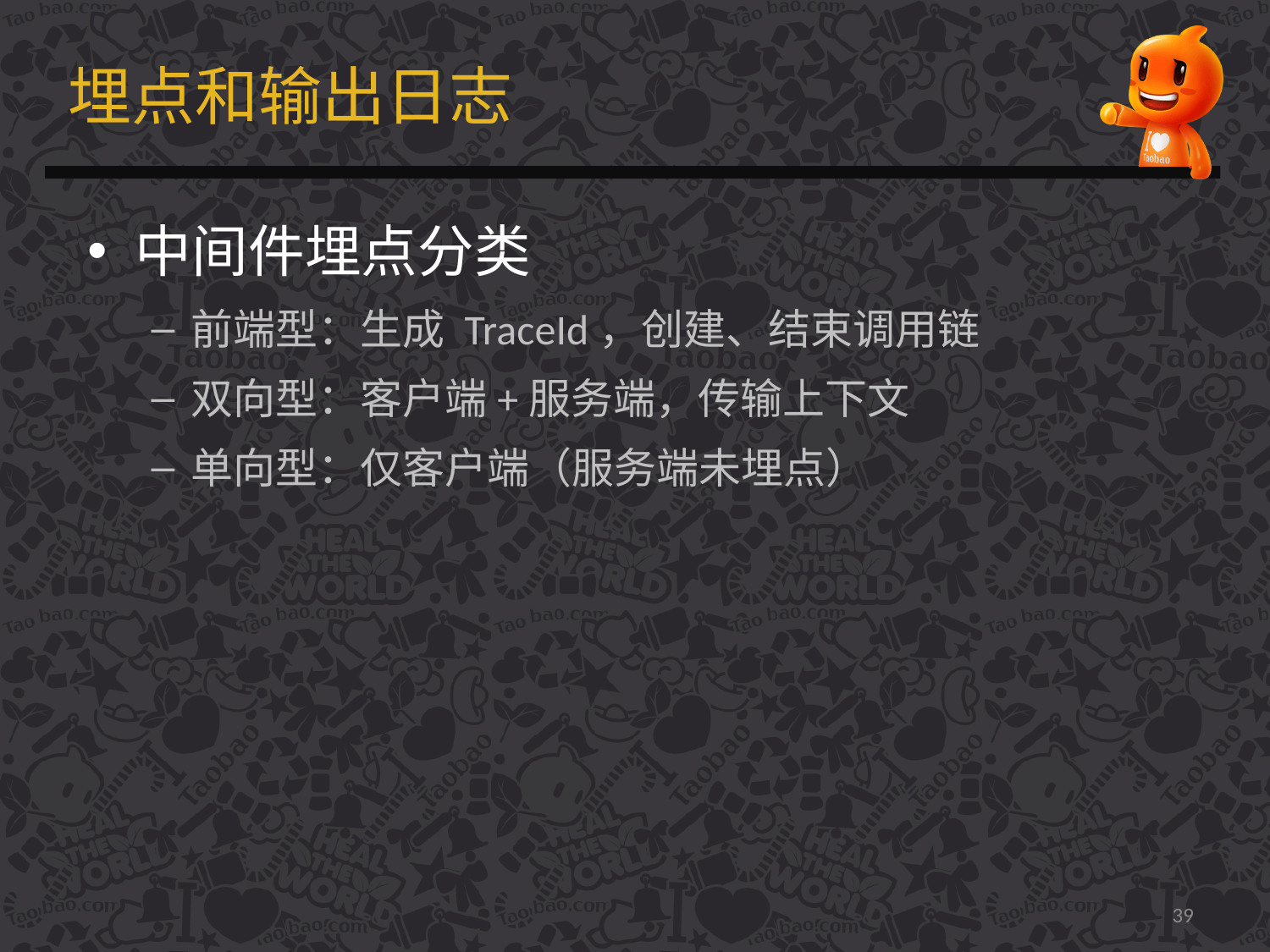

# 埋点和输出日志
中间件埋点分类
前端型：生成 TraceId，创建、结束调用链
双向型：客户端+服务端，传输上下文
单向型：仅客户端（服务端未埋点）

39